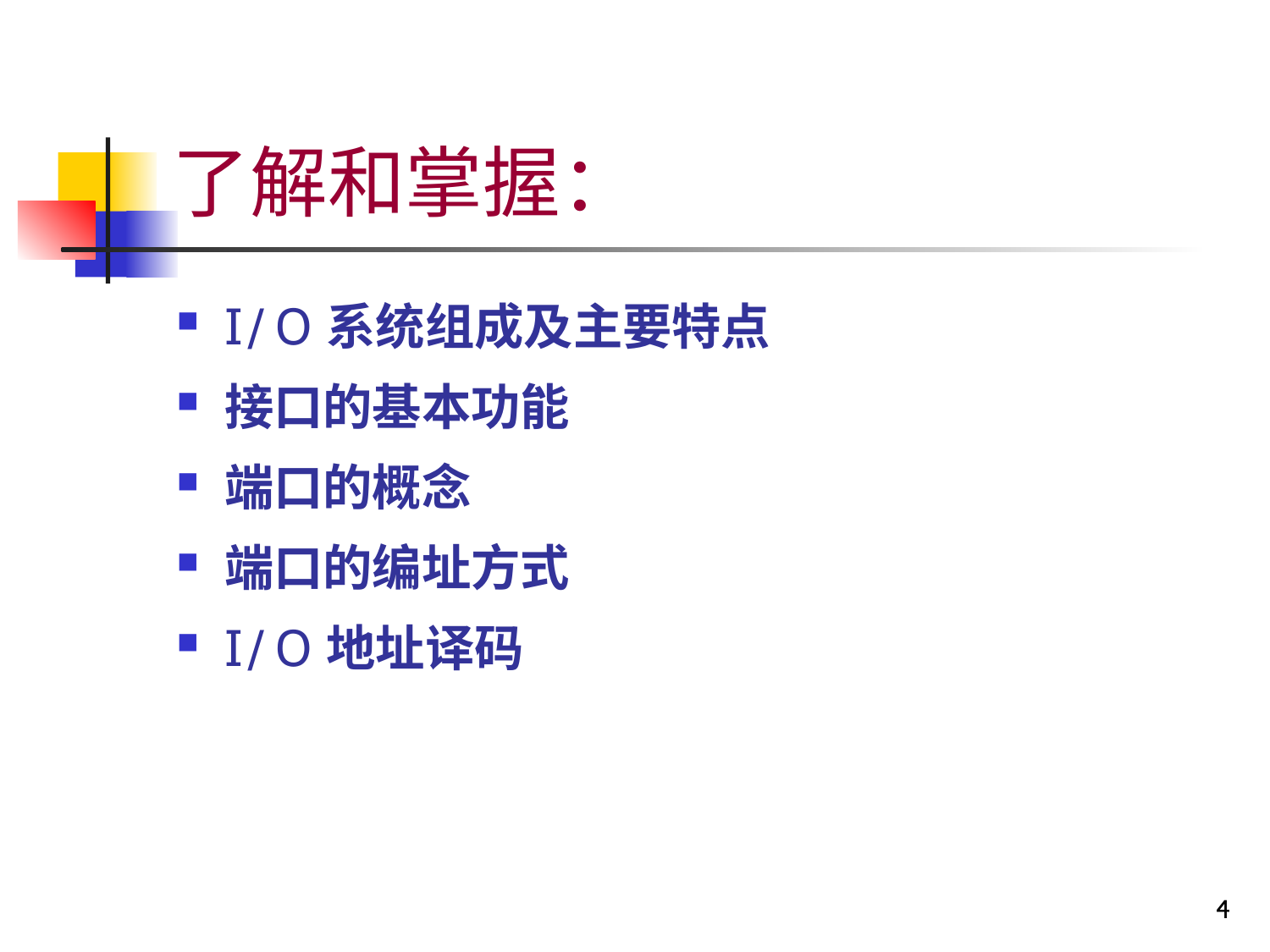

# 了解和掌握：
I/O系统组成及主要特点
接口的基本功能
端口的概念
端口的编址方式
I/O地址译码
4